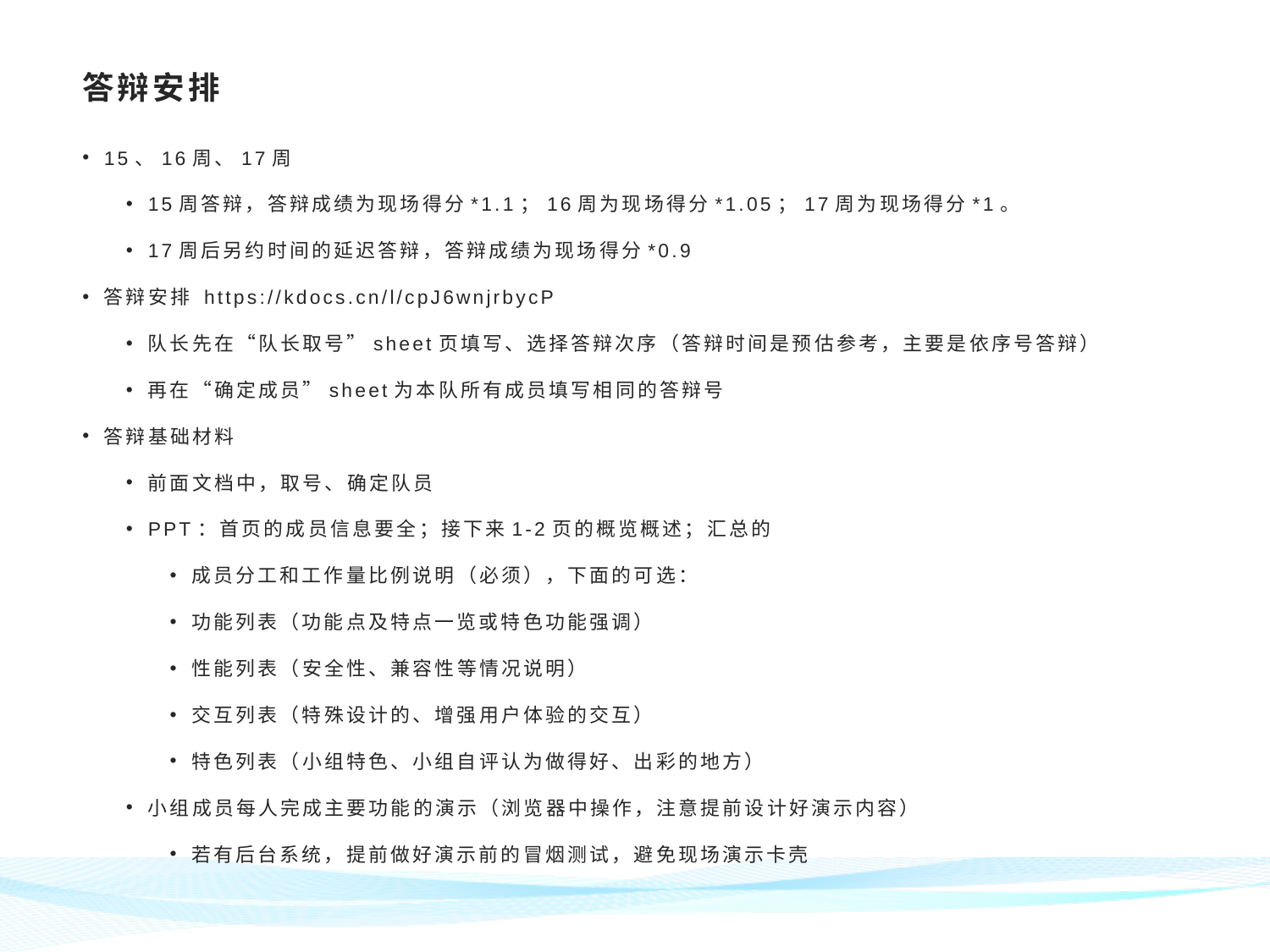

# 答辩安排
15、16周、17周
15周答辩，答辩成绩为现场得分*1.1；16周为现场得分*1.05；17周为现场得分*1。
17周后另约时间的延迟答辩，答辩成绩为现场得分*0.9
答辩安排 https://kdocs.cn/l/cpJ6wnjrbycP
队长先在“队长取号”sheet页填写、选择答辩次序（答辩时间是预估参考，主要是依序号答辩）
再在“确定成员”sheet为本队所有成员填写相同的答辩号
答辩基础材料
前面文档中，取号、确定队员
PPT：首页的成员信息要全；接下来1-2页的概览概述；汇总的
成员分工和工作量比例说明（必须），下面的可选：
功能列表（功能点及特点一览或特色功能强调）
性能列表（安全性、兼容性等情况说明）
交互列表（特殊设计的、增强用户体验的交互）
特色列表（小组特色、小组自评认为做得好、出彩的地方）
小组成员每人完成主要功能的演示（浏览器中操作，注意提前设计好演示内容）
若有后台系统，提前做好演示前的冒烟测试，避免现场演示卡壳